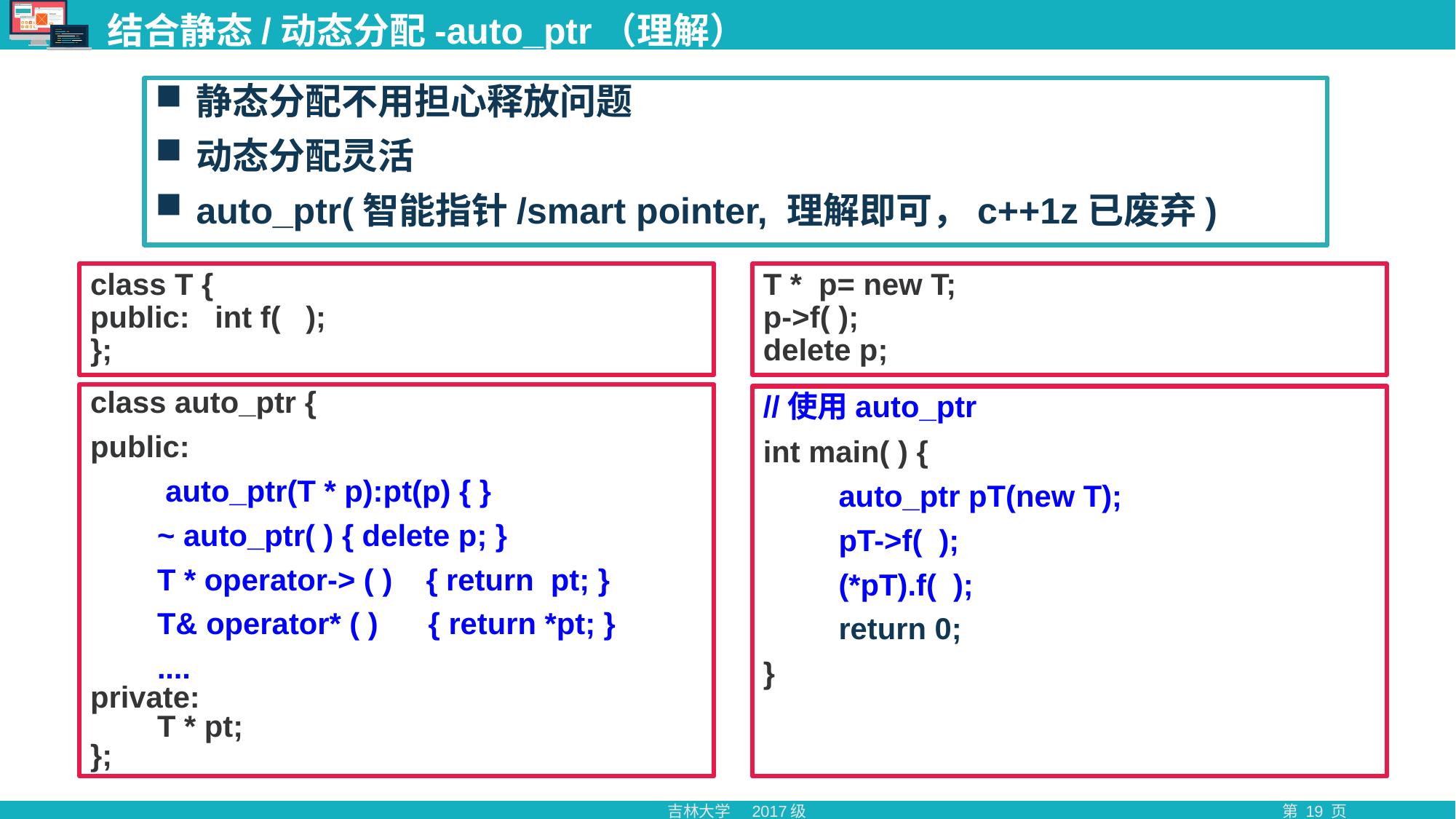

# 结合静态/动态分配-auto_ptr（理解）
静态分配不用担心释放问题
动态分配灵活
auto_ptr(智能指针/smart pointer, 理解即可，c++1z已废弃)
T *  p= new T;
p->f( );
delete p;
class T {
public:   int f(   );
};
class auto_ptr {
public:
         auto_ptr(T * p):pt(p) { }
        ~ auto_ptr( ) { delete p; }
        T * operator-> ( )    { return  pt; }
        T& operator* ( )      { return *pt; }
        ....
private:
        T * pt;
};
//使用auto_ptr
int main( ) {
         auto_ptr pT(new T);
         pT->f(  );
         (*pT).f(  );
         return 0;
}